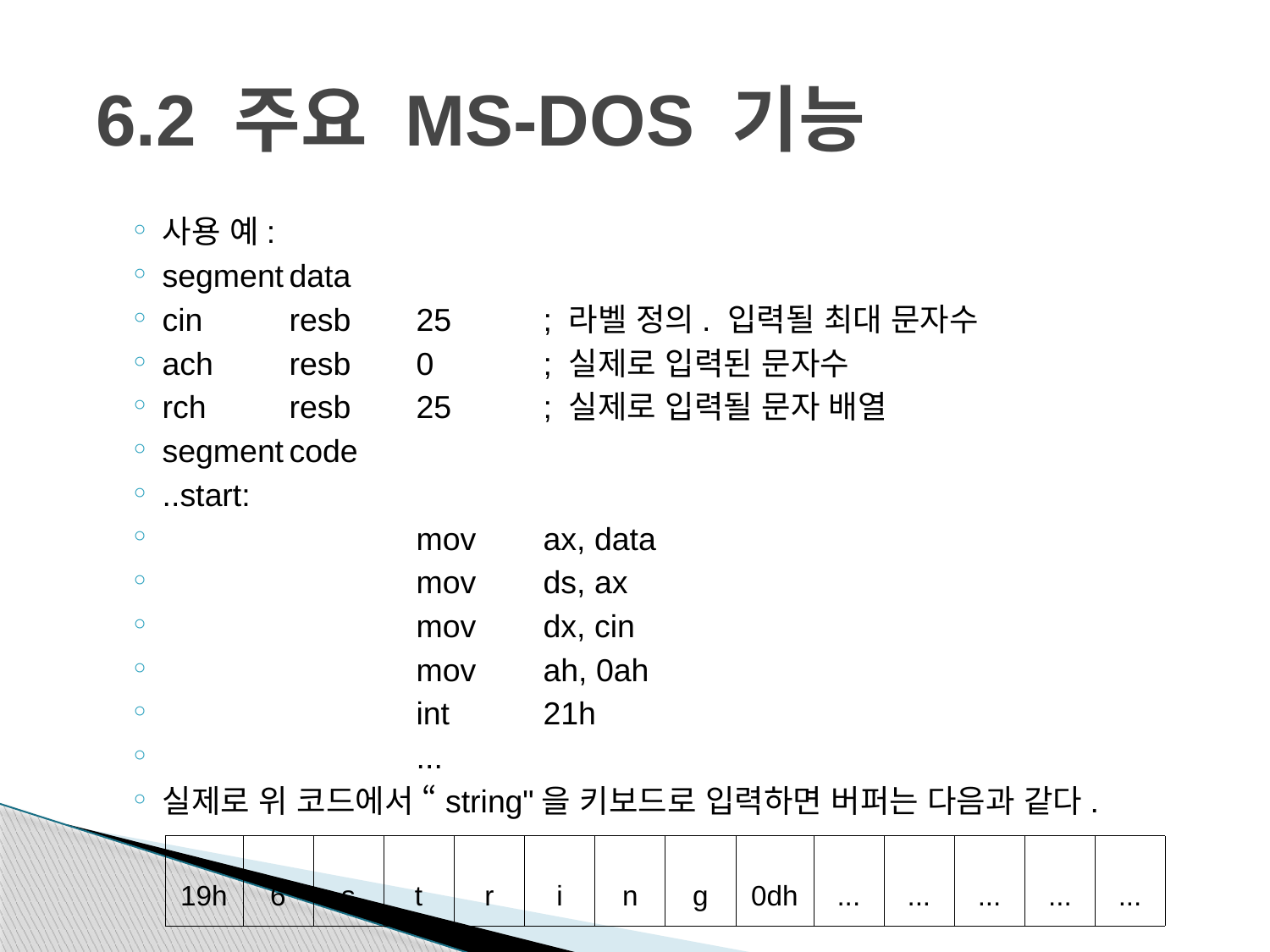

# 6.2 주요 MS-DOS 기능
사용 예:
segment	data
cin	resb	25	; 라벨 정의. 입력될 최대 문자수
ach	resb	0	; 실제로 입력된 문자수
rch	resb	25	; 실제로 입력될 문자 배열
segment	code
..start:
		mov	ax, data
		mov	ds, ax
		mov	dx, cin
		mov	ah, 0ah
		int	21h
		...
실제로 위 코드에서 “string"을 키보드로 입력하면 버퍼는 다음과 같다.

| 19h | 6 | s | t | r | i | n | g | 0dh | ... | ... | ... | ... | ... |
| --- | --- | --- | --- | --- | --- | --- | --- | --- | --- | --- | --- | --- | --- |